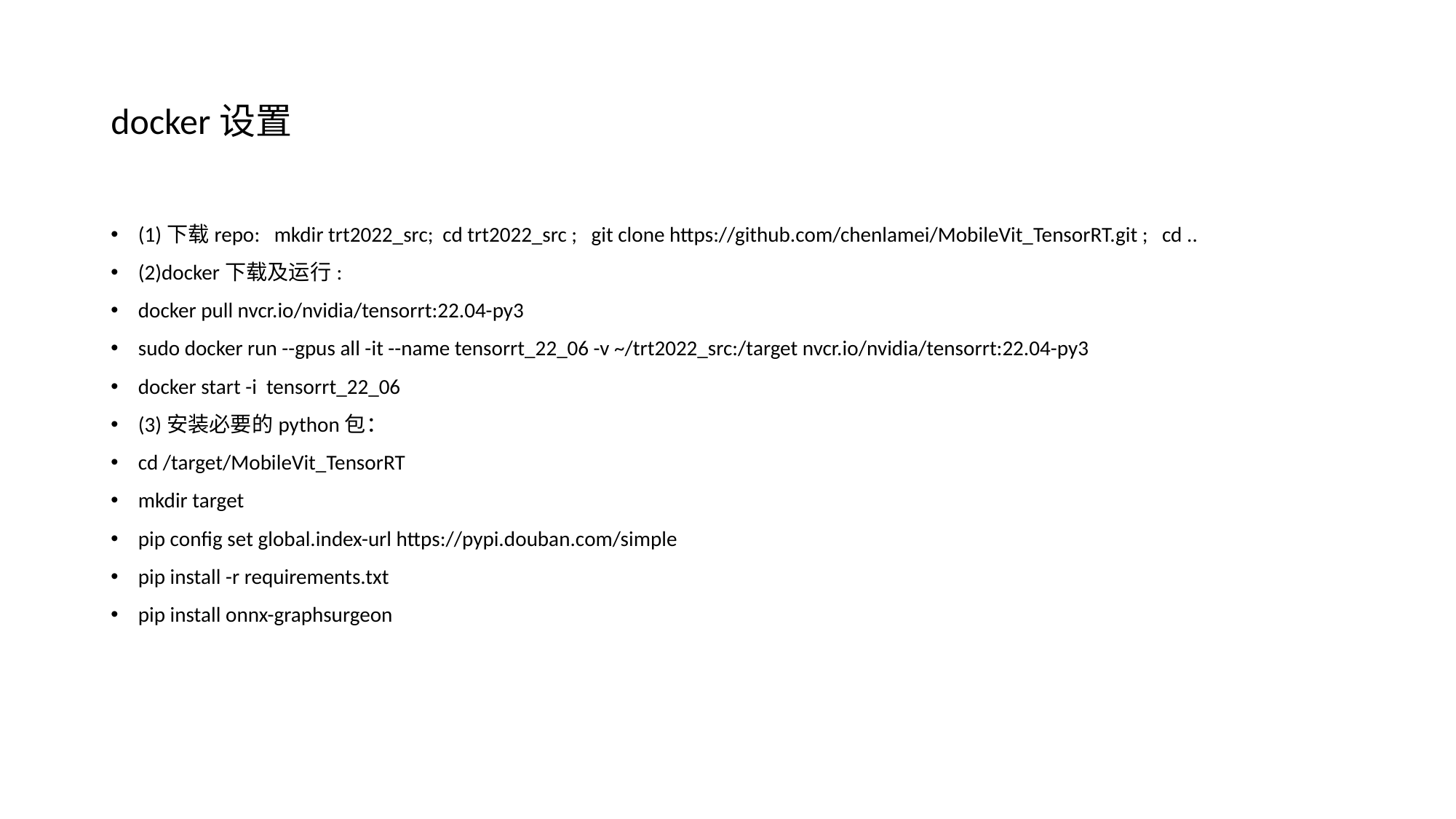

# docker设置
(1)下载repo:   mkdir trt2022_src;  cd trt2022_src ;   git clone https://github.com/chenlamei/MobileVit_TensorRT.git ;   cd ..
(2)docker下载及运行:
docker pull nvcr.io/nvidia/tensorrt:22.04-py3
sudo docker run --gpus all -it --name tensorrt_22_06 -v ~/trt2022_src:/target nvcr.io/nvidia/tensorrt:22.04-py3
docker start -i  tensorrt_22_06
(3)安装必要的python包：
cd /target/MobileVit_TensorRT
mkdir target
pip config set global.index-url https://pypi.douban.com/simple
pip install -r requirements.txt
pip install onnx-graphsurgeon